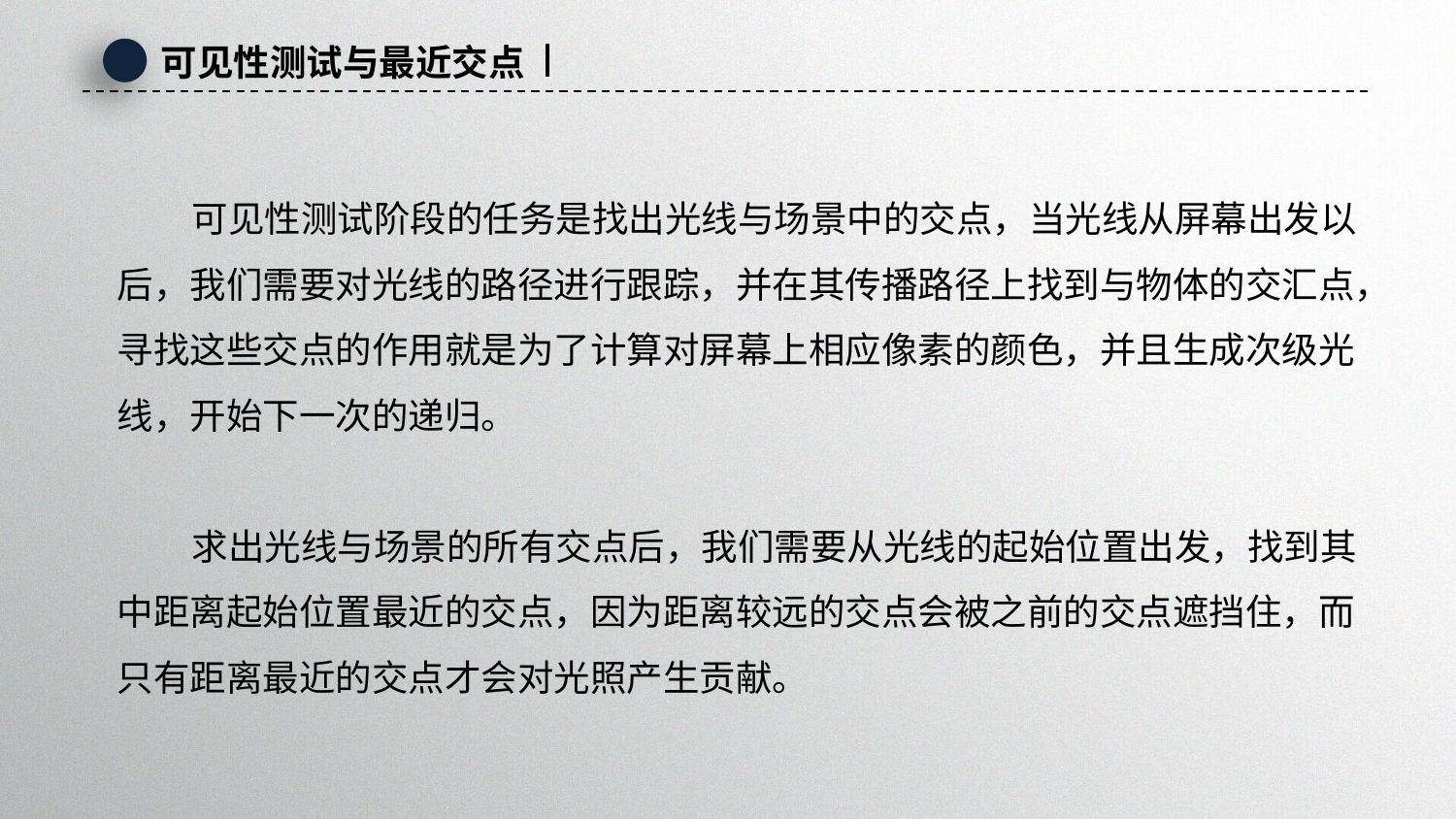

可见性测试与最近交点

        可见性测试阶段的任务是找出光线与场景中的交点，当光线从屏幕出发以
后，我们需要对光线的路径进行跟踪，并在其传播路径上找到与物体的交汇点，
寻找这些交点的作用就是为了计算对屏幕上相应像素的颜色，并且生成次级光
线，开始下一次的递归。

        求出光线与场景的所有交点后，我们需要从光线的起始位置出发，找到其
中距离起始位置最近的交点，因为距离较远的交点会被之前的交点遮挡住，而
只有距离最近的交点才会对光照产生贡献。